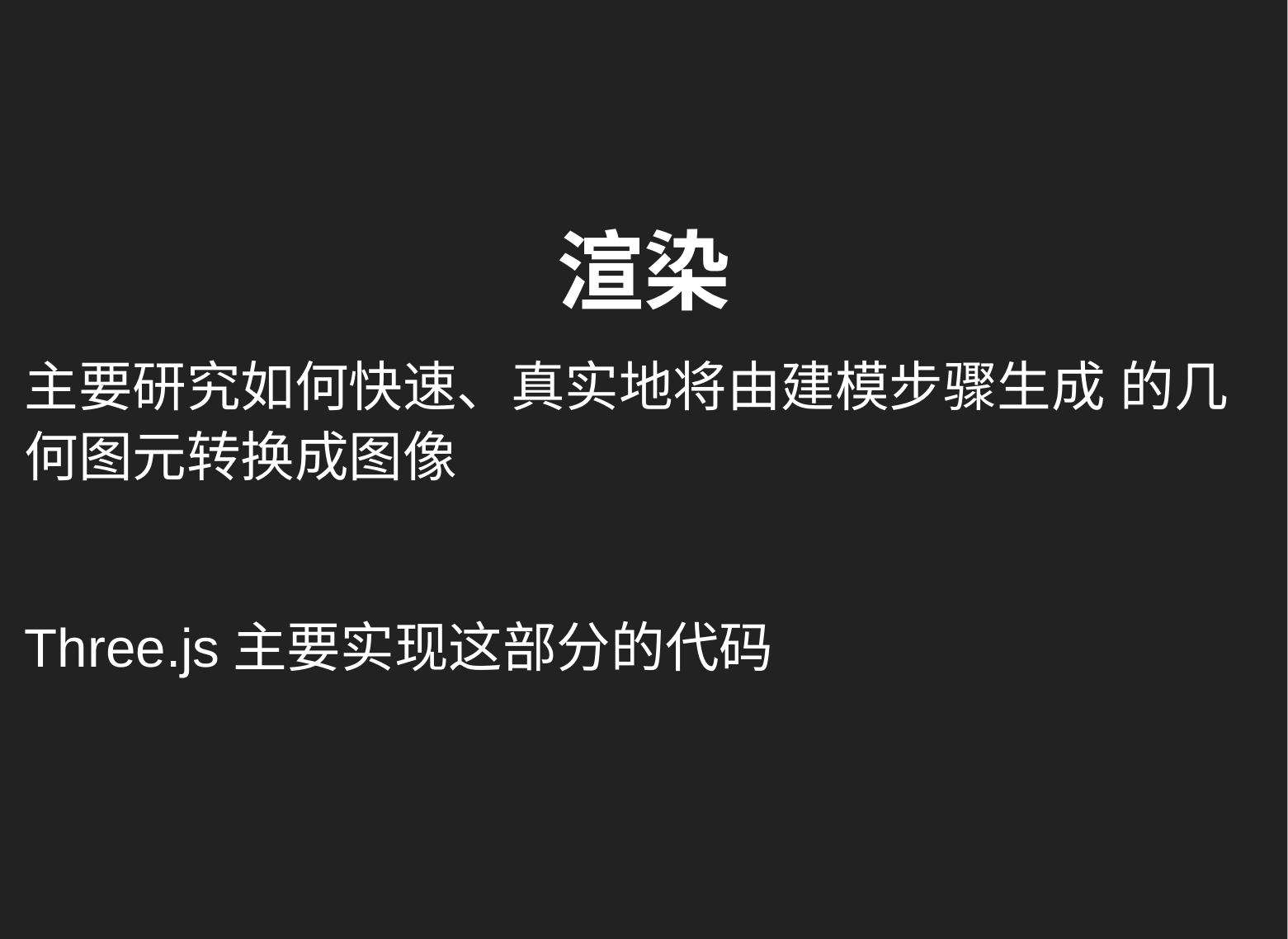

渲染
主要研究如何快速、真实地将由建模步骤生成 的几
何图元转换成图像
Three.js主要实现这部分的代码